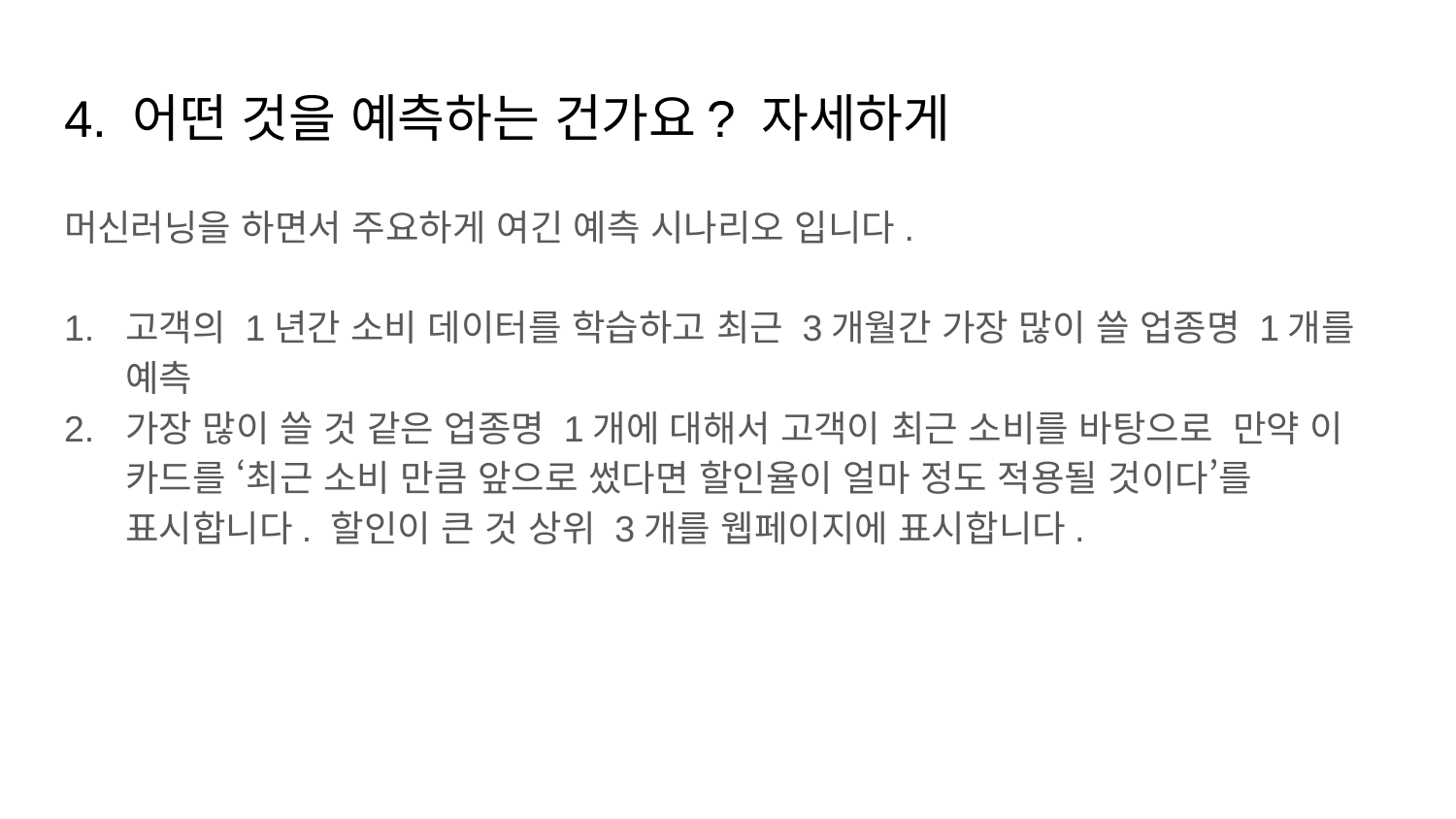

# 4. 어떤 것을 예측하는 건가요? 자세하게
머신러닝을 하면서 주요하게 여긴 예측 시나리오 입니다.

고객의 1년간 소비 데이터를 학습하고 최근 3개월간 가장 많이 쓸 업종명 1개를 예측
가장 많이 쓸 것 같은 업종명 1개에 대해서 고객이 최근 소비를 바탕으로  만약 이 카드를 ‘최근 소비 만큼 앞으로 썼다면 할인율이 얼마 정도 적용될 것이다’를 표시합니다. 할인이 큰 것 상위 3개를 웹페이지에 표시합니다.